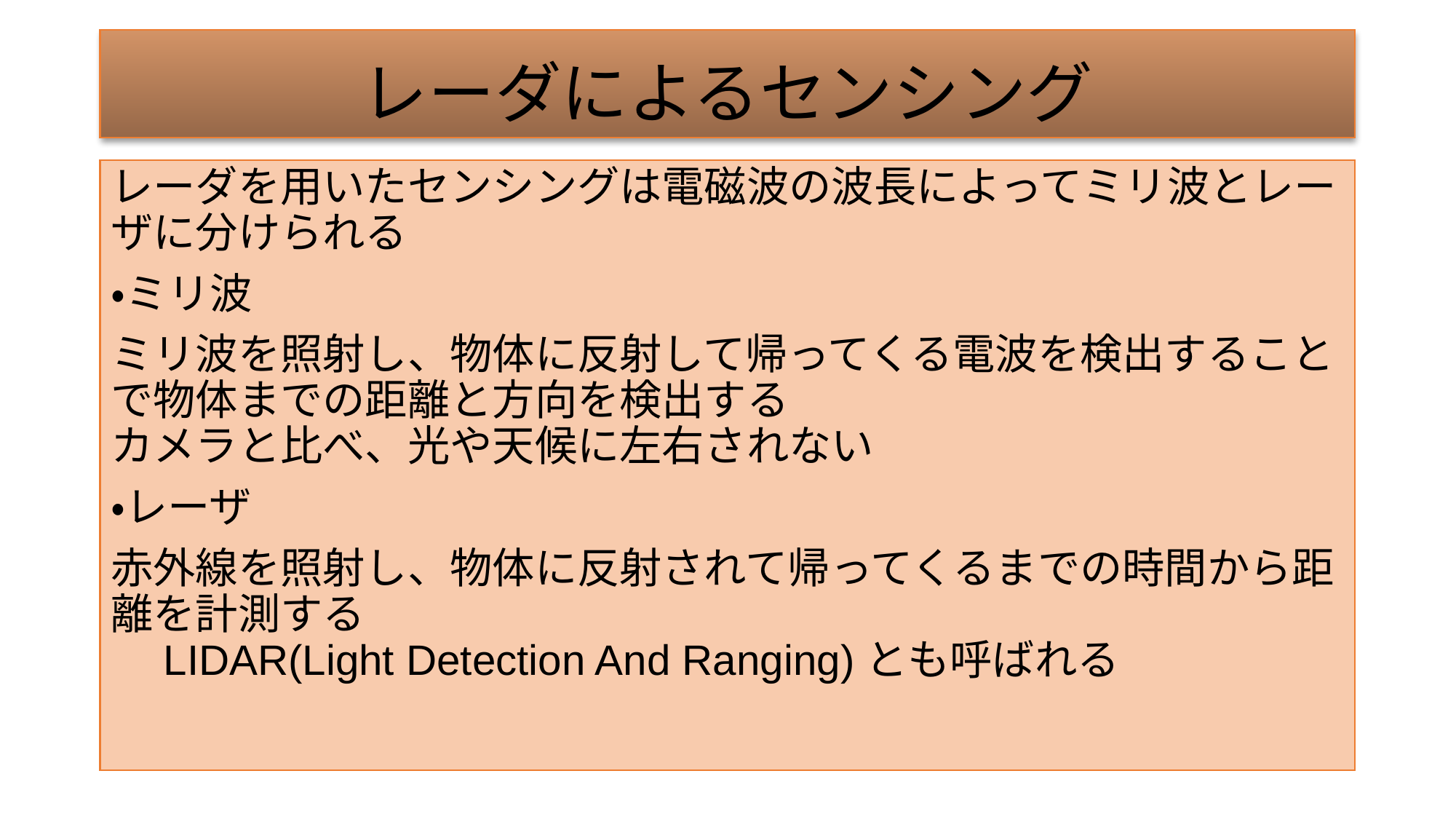

# レーダによるセンシング
レーダを用いたセンシングは電磁波の波長によってミリ波とレーザに分けられる
・ミリ波
ミリ波を照射し、物体に反射して帰ってくる電波を検出することで物体までの距離と方向を検出する　　　　　　　　　　　　　カメラと比べ、光や天候に左右されない
・レーザ
赤外線を照射し、物体に反射されて帰ってくるまでの時間から距離を計測する　　　　　　　　　　　　　　　　　　　　　　　　LIDAR(Light Detection And Ranging)とも呼ばれる